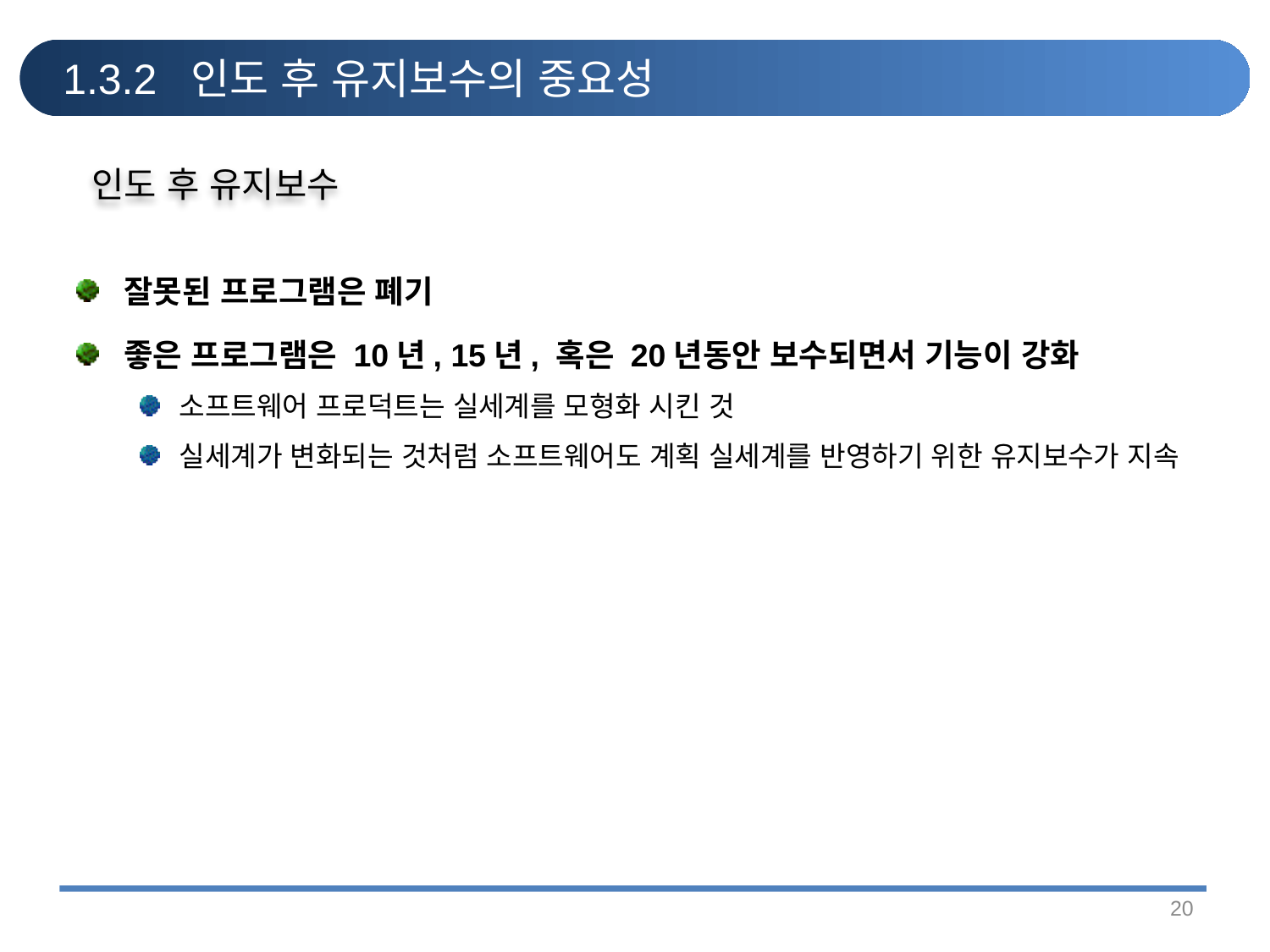

# 1.3.2  인도 후 유지보수의 중요성
인도 후 유지보수
잘못된 프로그램은 폐기
좋은 프로그램은 10년, 15년, 혹은 20년동안 보수되면서 기능이 강화
소프트웨어 프로덕트는 실세계를 모형화 시킨 것
실세계가 변화되는 것처럼 소프트웨어도 계획 실세계를 반영하기 위한 유지보수가 지속
20